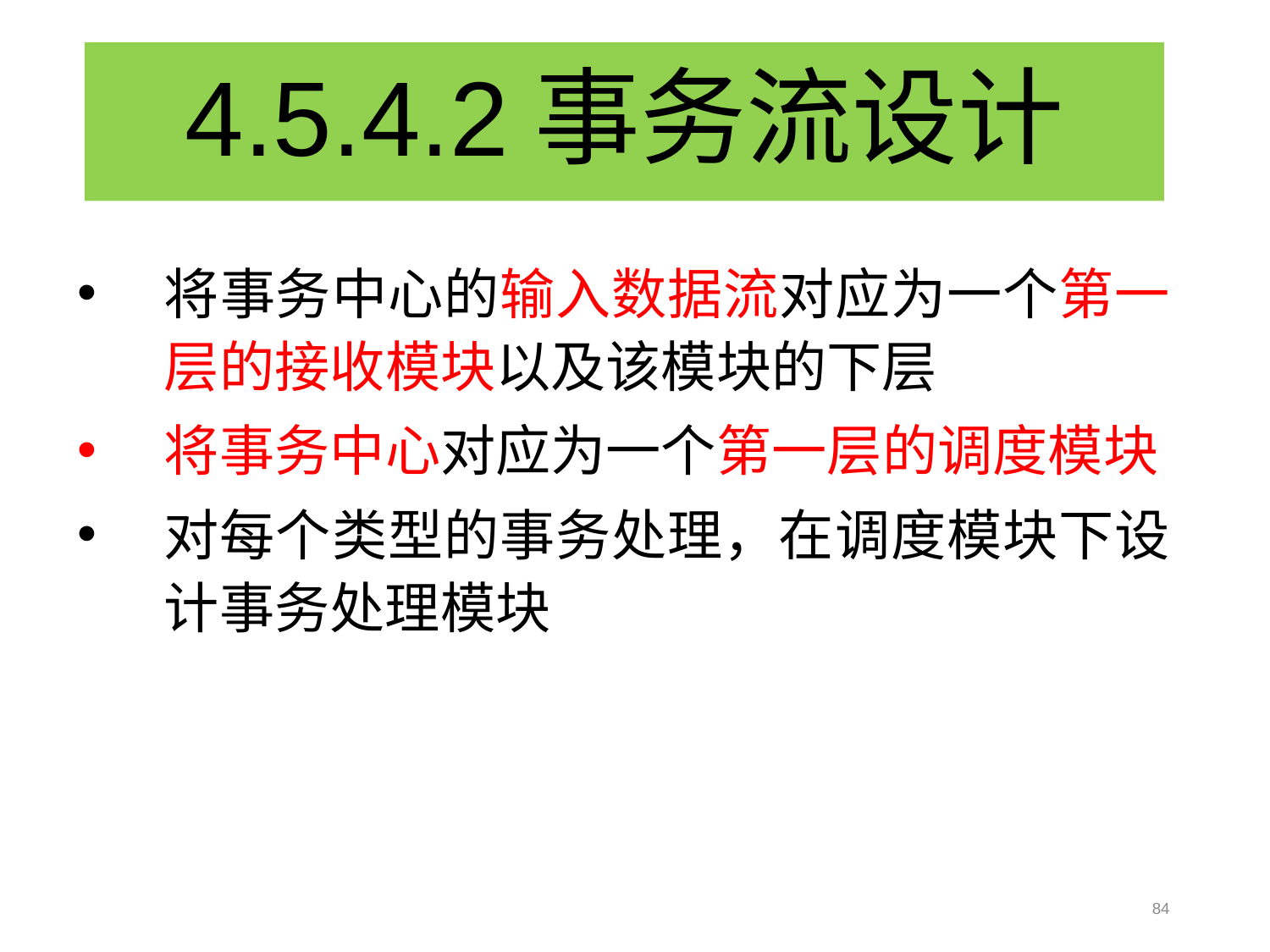

# 4.5.4.2事务流设计
将事务中心的输入数据流对应为一个第一层的接收模块以及该模块的下层
将事务中心对应为一个第一层的调度模块
对每个类型的事务处理，在调度模块下设计事务处理模块
84